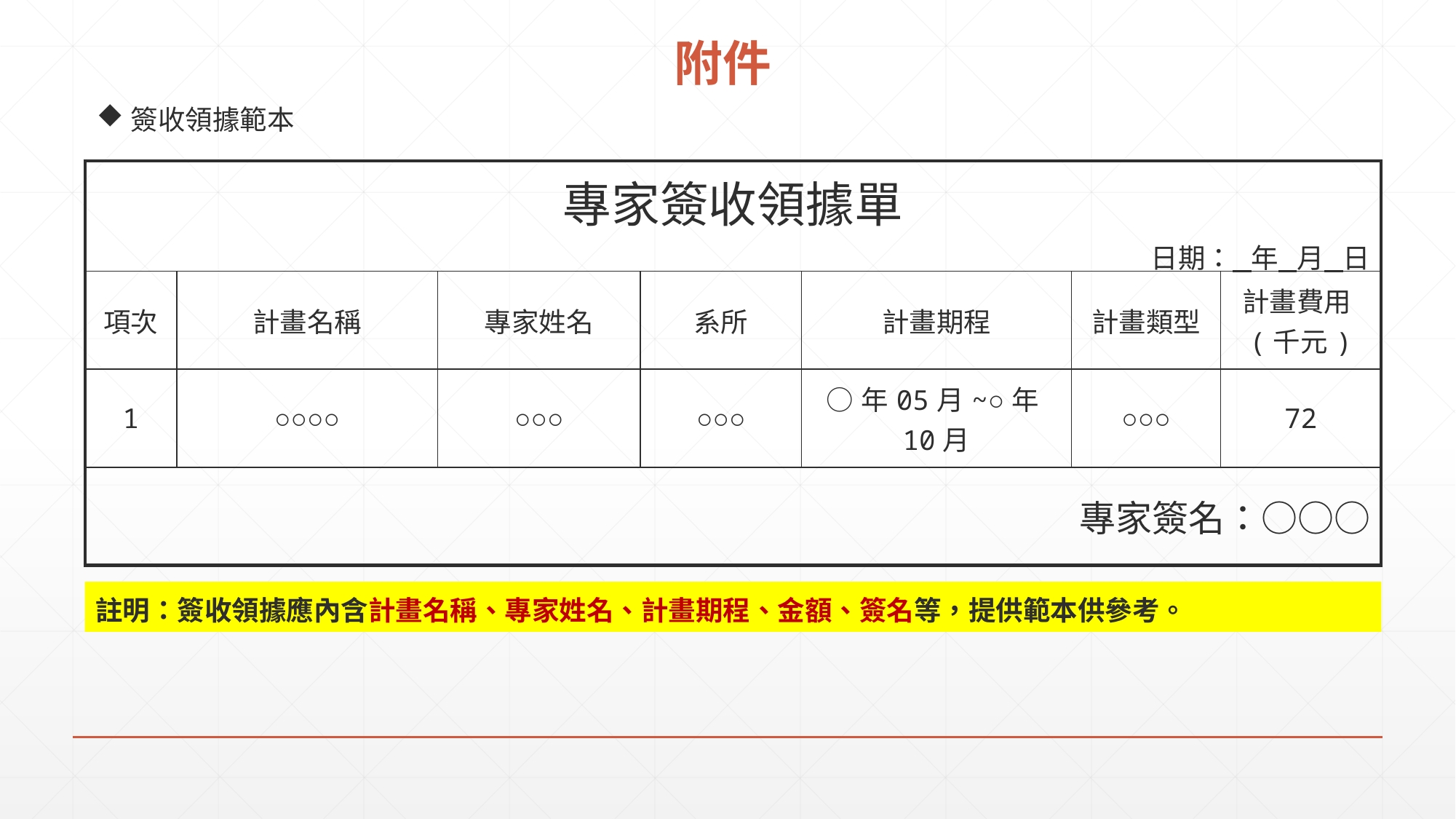

# 附件
簽收領據範本
| 專家簽收領據單 日期： 年 月 日 |  |  |  |  |  |  |
| --- | --- | --- | --- | --- | --- | --- |
| 項次 | 計畫名稱 | 專家姓名 | 系所 | 計畫期程 | 計畫類型 | 計畫費用(千元) |
| 1 | ○○○○ | ○○○ | ○○○ | ○年05月~○年10月 | ○○○ | 72 |
| 專家簽名：○○○ |  |  |  |  |  |  |
註明：簽收領據應內含計畫名稱、專家姓名、計畫期程、金額、簽名等，提供範本供參考。